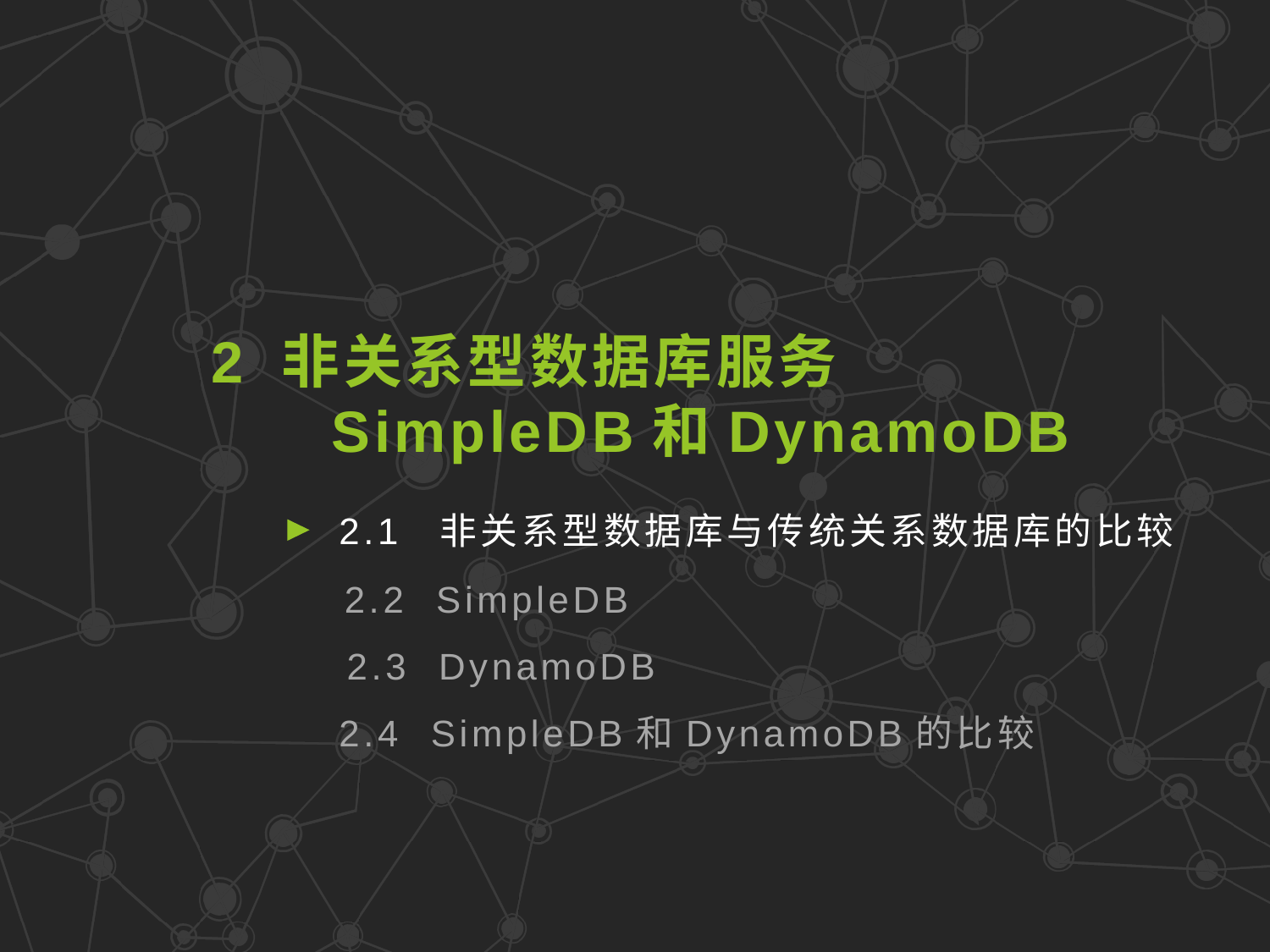

2 非关系型数据库服务
      SimpleDB和DynamoDB
2.1  非关系型数据库与传统关系数据库的比较

2.2  SimpleDB
2.3  DynamoDB
2.4  SimpleDB和DynamoDB的比较